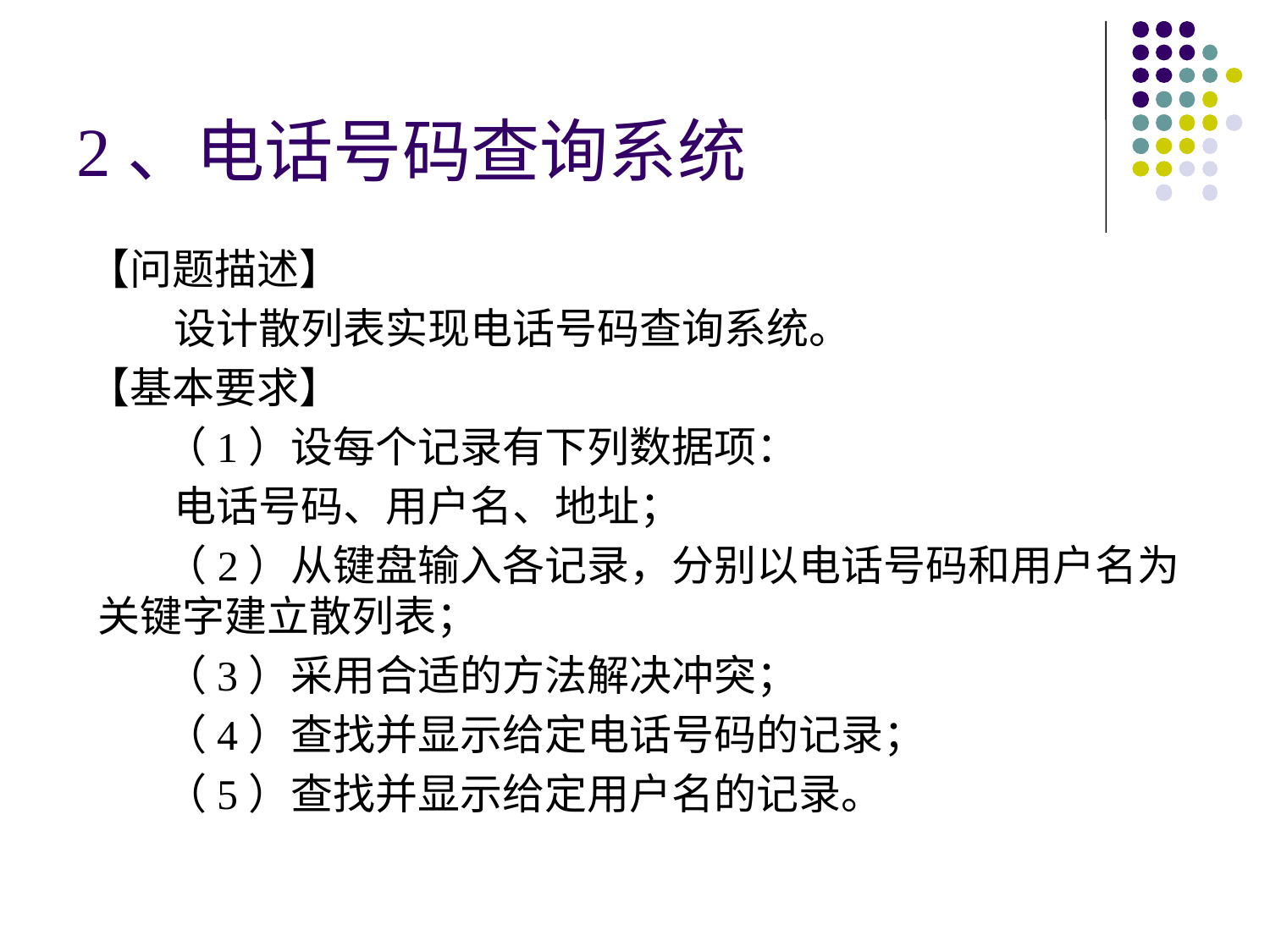

# 2、电话号码查询系统
【问题描述】
        设计散列表实现电话号码查询系统。
【基本要求】
       （1）设每个记录有下列数据项：
        电话号码、用户名、地址；
      （2）从键盘输入各记录，分别以电话号码和用户名为关键字建立散列表；
       （3）采用合适的方法解决冲突；
       （4）查找并显示给定电话号码的记录；
       （5）查找并显示给定用户名的记录。